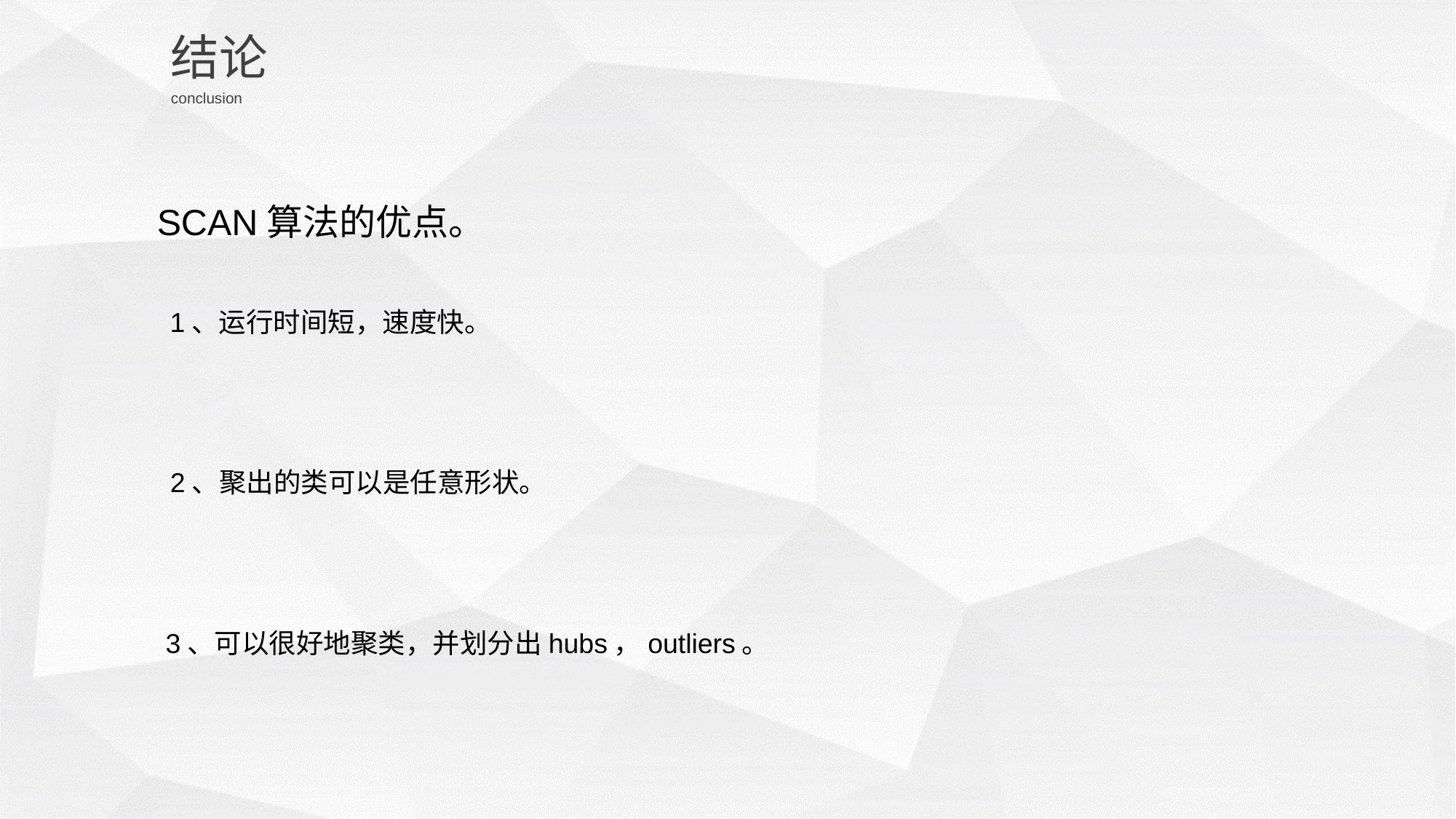

结论
conclusion
SCAN算法的优点。
1、运行时间短，速度快。
2、聚出的类可以是任意形状。
3、可以很好地聚类，并划分出hubs，outliers。